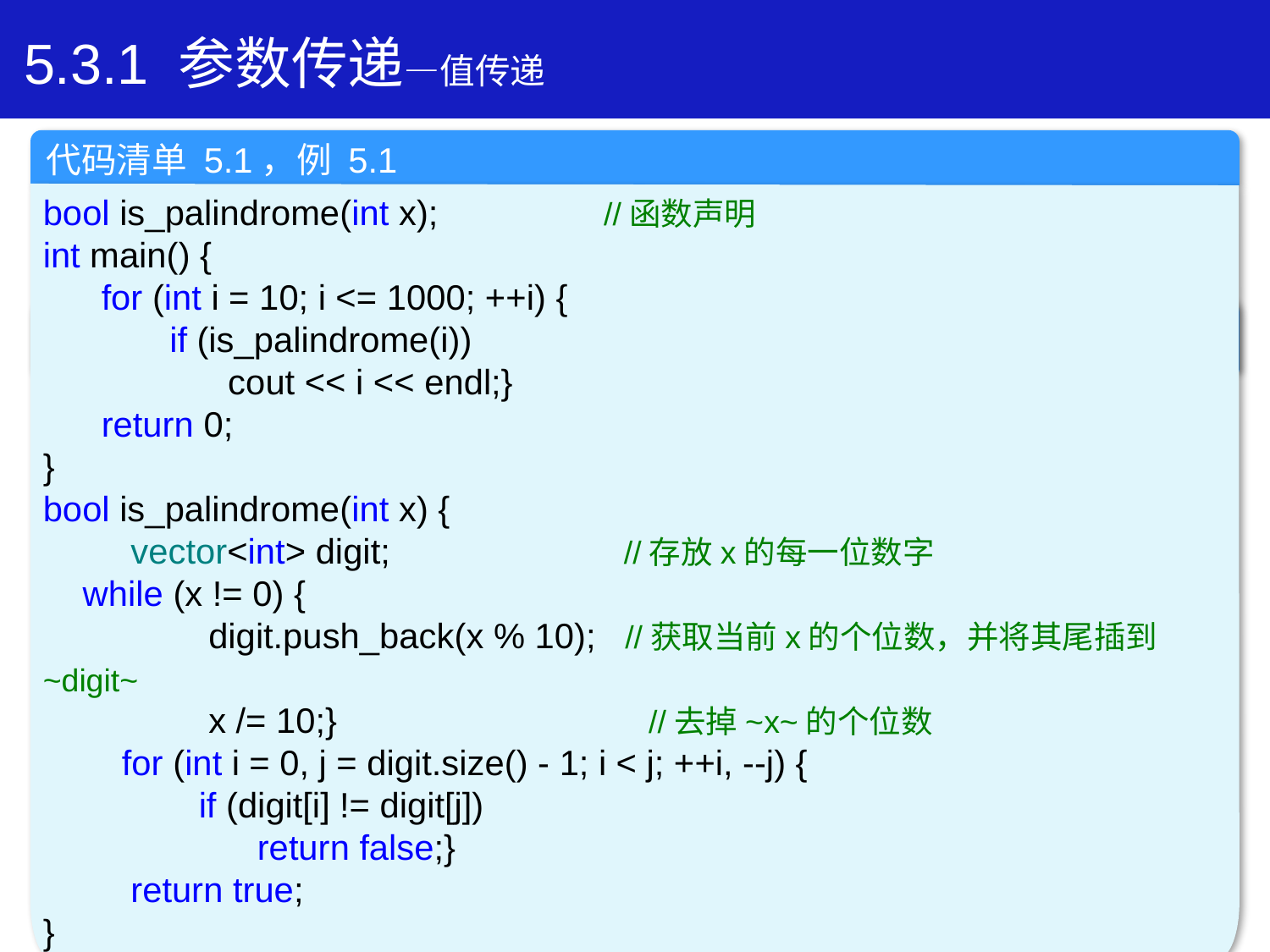

5.3.1 参数传递—值传递
代码清单 5.1，例 5.1
bool is_palindrome(int x);                 //函数声明
int main() {
      for (int i = 10; i <= 1000; ++i) {
             if (is_palindrome(i))
                   cout << i << endl;}
      return 0;
}
bool is_palindrome(int x) {
         vector<int> digit;                        //存放x的每一位数字
    while (x != 0) {
                 digit.push_back(x % 10);   //获取当前x的个位数，并将其尾插到~digit~
                 x /= 10;}                                //去掉~x~的个位数
         for (int i = 0, j = digit.size() - 1; i < j; ++i, --j) {
                if (digit[i] != digit[j])
                      return false;}
         return true;
}
代码清单 5.1，例 5.1
21